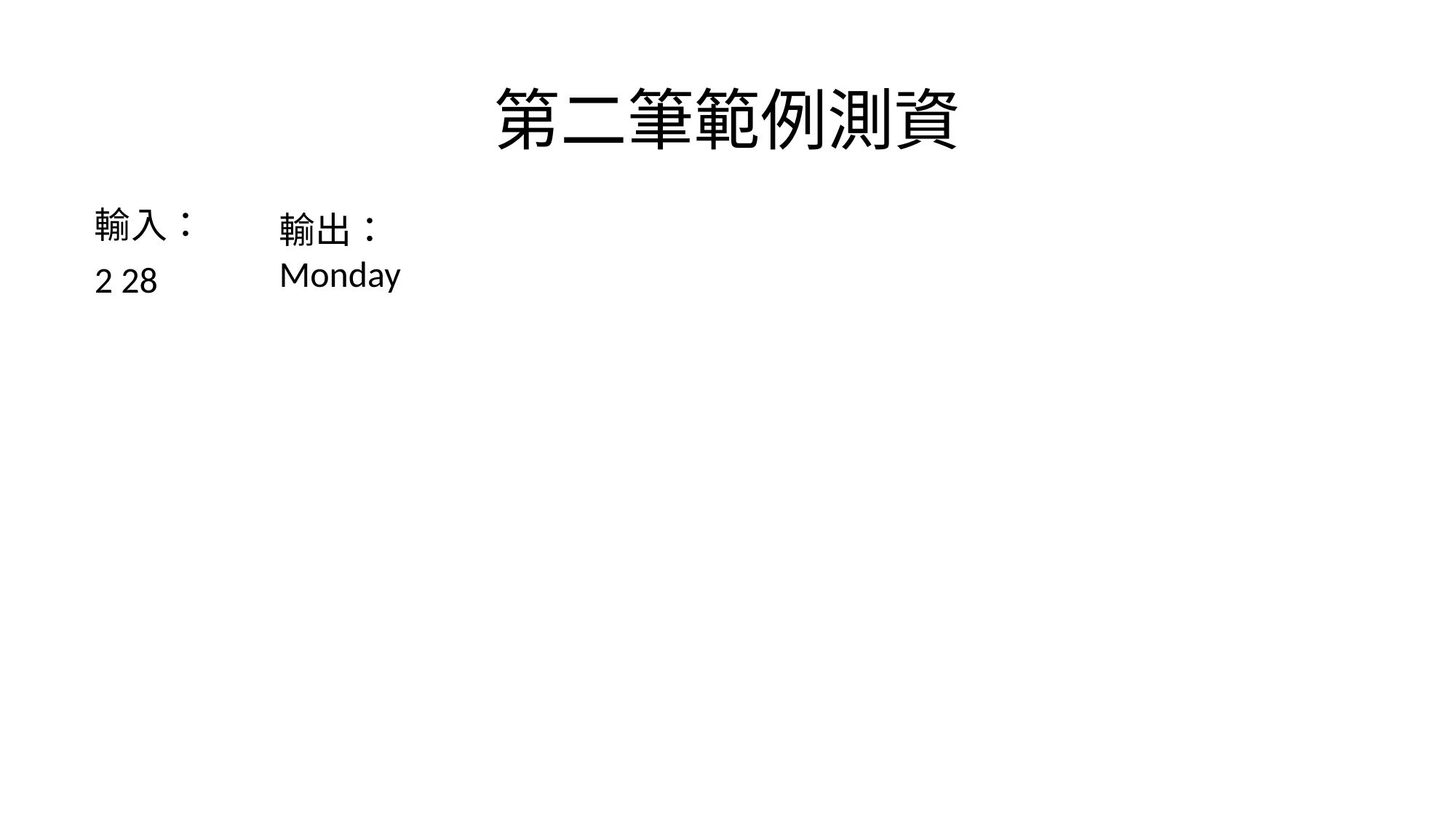

# 第二筆範例測資
輸入：
2 28

輸出：
Monday